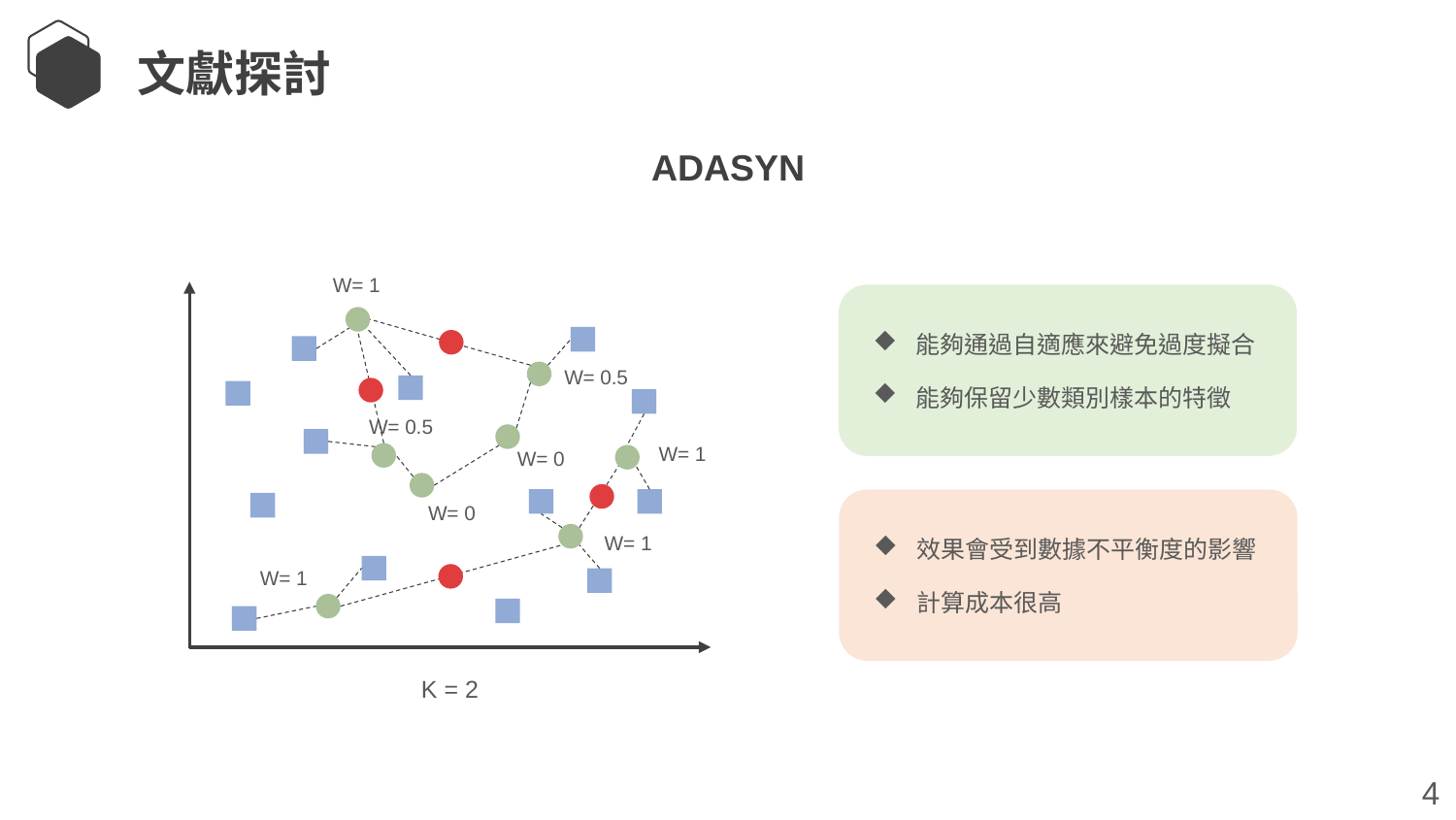

文獻探討
ADASYN
W= 1

能夠通過自適應來避免過度擬合
能夠保留少數類別樣本的特徵

W= 0.5

W= 0.5

W= 1
W= 0

W= 0
W= 1
效果會受到數據不平衡度的影響
計算成本很高

W= 1

K = 2
4